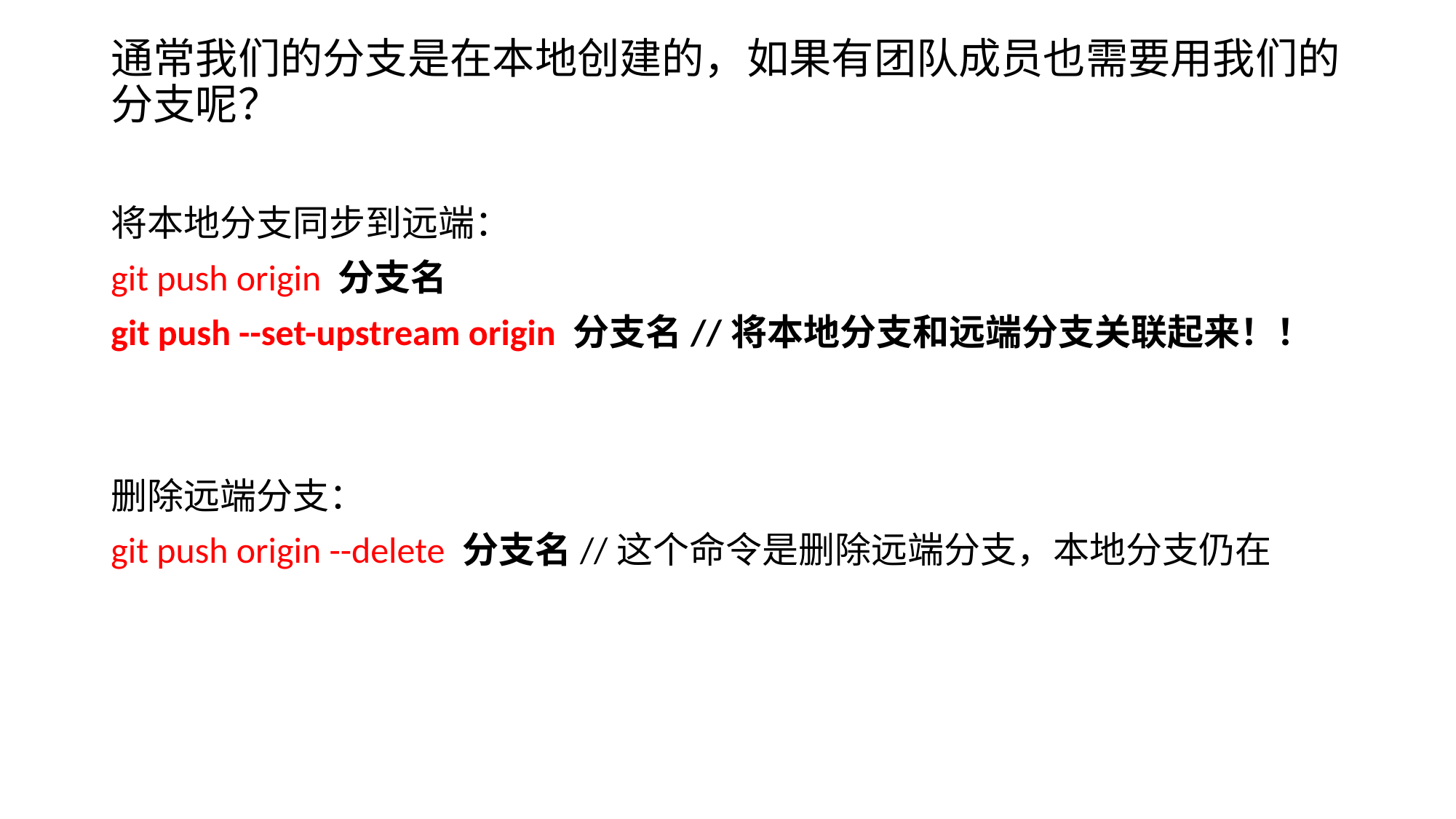

通常我们的分支是在本地创建的，如果有团队成员也需要用我们的分支呢？

将本地分支同步到远端：
git push origin 分支名
git push --set-upstream origin 分支名//将本地分支和远端分支关联起来！！

删除远端分支：
git push origin --delete 分支名//这个命令是删除远端分支，本地分支仍在